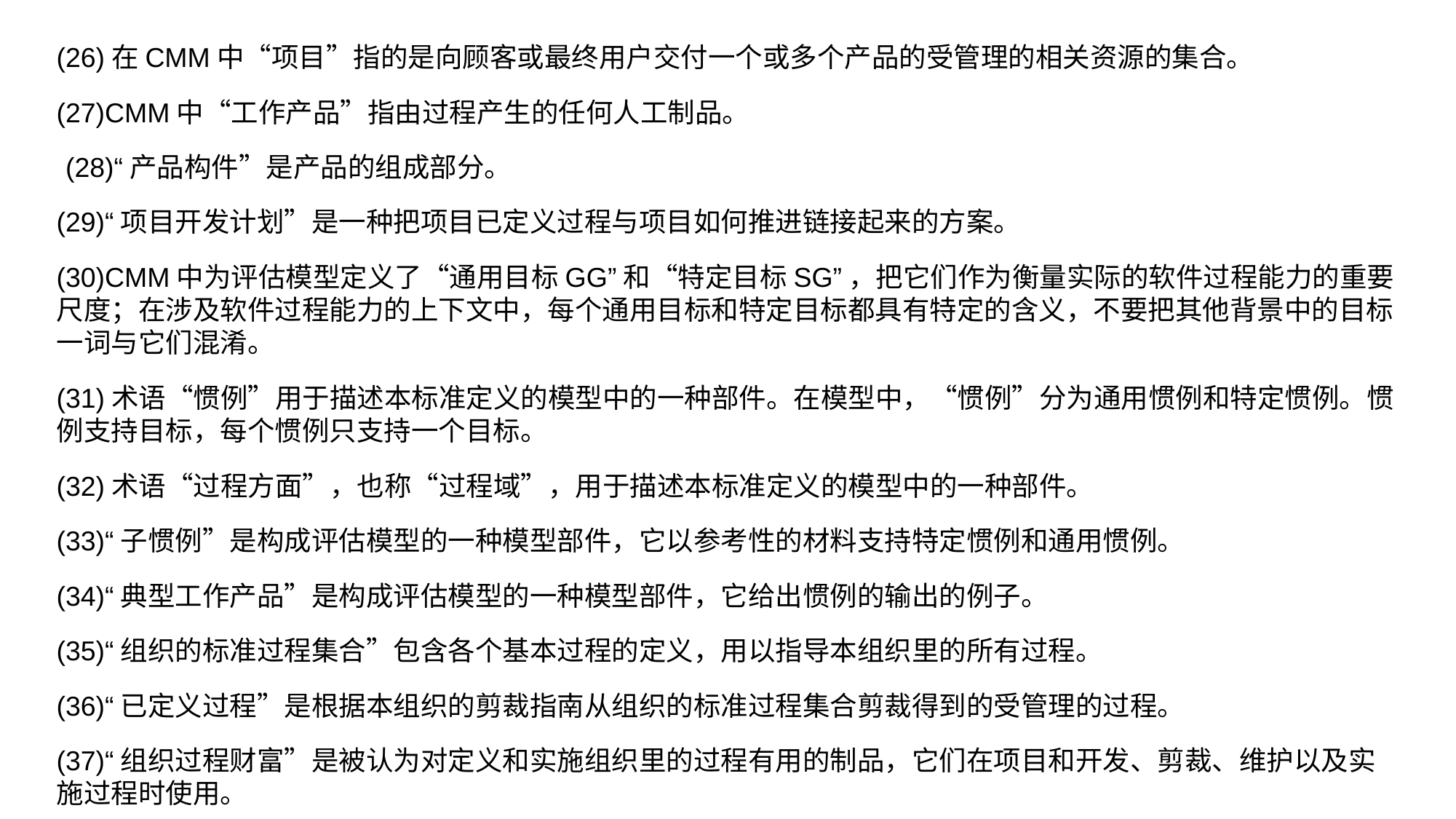

(26)在CMM中“项目”指的是向顾客或最终用户交付一个或多个产品的受管理的相关资源的集合。
(27)CMM中“工作产品”指由过程产生的任何人工制品。
(28)“产品构件”是产品的组成部分。
(29)“项目开发计划”是一种把项目已定义过程与项目如何推进链接起来的方案。
(30)CMM中为评估模型定义了“通用目标GG”和“特定目标SG”，把它们作为衡量实际的软件过程能力的重要尺度；在涉及软件过程能力的上下文中，每个通用目标和特定目标都具有特定的含义，不要把其他背景中的目标一词与它们混淆。
(31)术语“惯例”用于描述本标准定义的模型中的一种部件。在模型中，“惯例”分为通用惯例和特定惯例。惯例支持目标，每个惯例只支持一个目标。
(32)术语“过程方面”，也称“过程域”，用于描述本标准定义的模型中的一种部件。
(33)“子惯例”是构成评估模型的一种模型部件，它以参考性的材料支持特定惯例和通用惯例。
(34)“典型工作产品”是构成评估模型的一种模型部件，它给出惯例的输出的例子。
(35)“组织的标准过程集合”包含各个基本过程的定义，用以指导本组织里的所有过程。
(36)“已定义过程”是根据本组织的剪裁指南从组织的标准过程集合剪裁得到的受管理的过程。
(37)“组织过程财富”是被认为对定义和实施组织里的过程有用的制品，它们在项目和开发、剪裁、维护以及实施过程时使用。